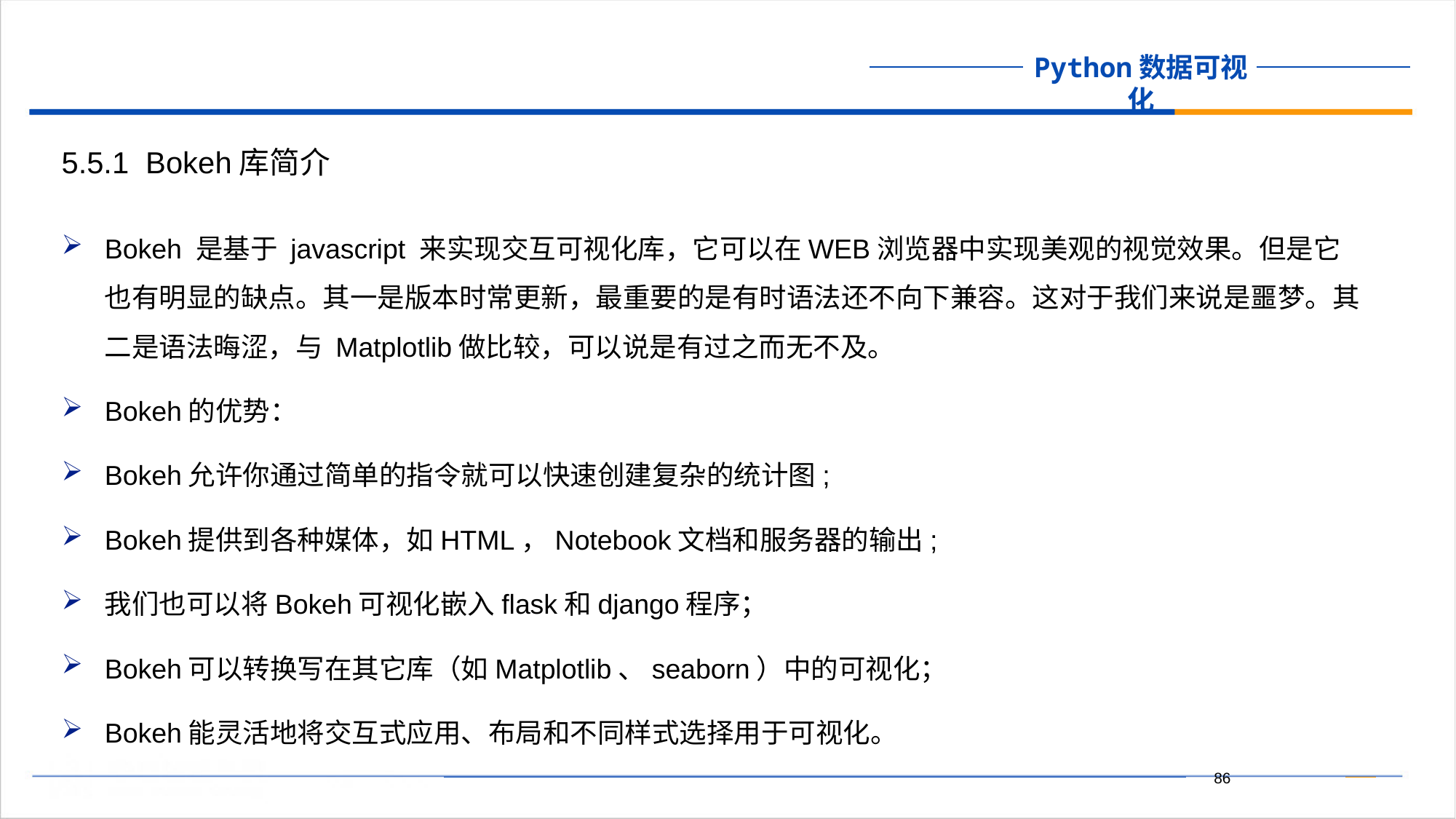

5.5.1  Bokeh库简介
Bokeh 是基于 javascript 来实现交互可视化库，它可以在WEB浏览器中实现美观的视觉效果。但是它也有明显的缺点。其一是版本时常更新，最重要的是有时语法还不向下兼容。这对于我们来说是噩梦。其二是语法晦涩，与 Matplotlib做比较，可以说是有过之而无不及。
Bokeh的优势：
Bokeh允许你通过简单的指令就可以快速创建复杂的统计图;
Bokeh提供到各种媒体，如HTML，Notebook文档和服务器的输出;
我们也可以将Bokeh可视化嵌入flask和django程序；
Bokeh可以转换写在其它库（如Matplotlib、seaborn）中的可视化；
Bokeh能灵活地将交互式应用、布局和不同样式选择用于可视化。